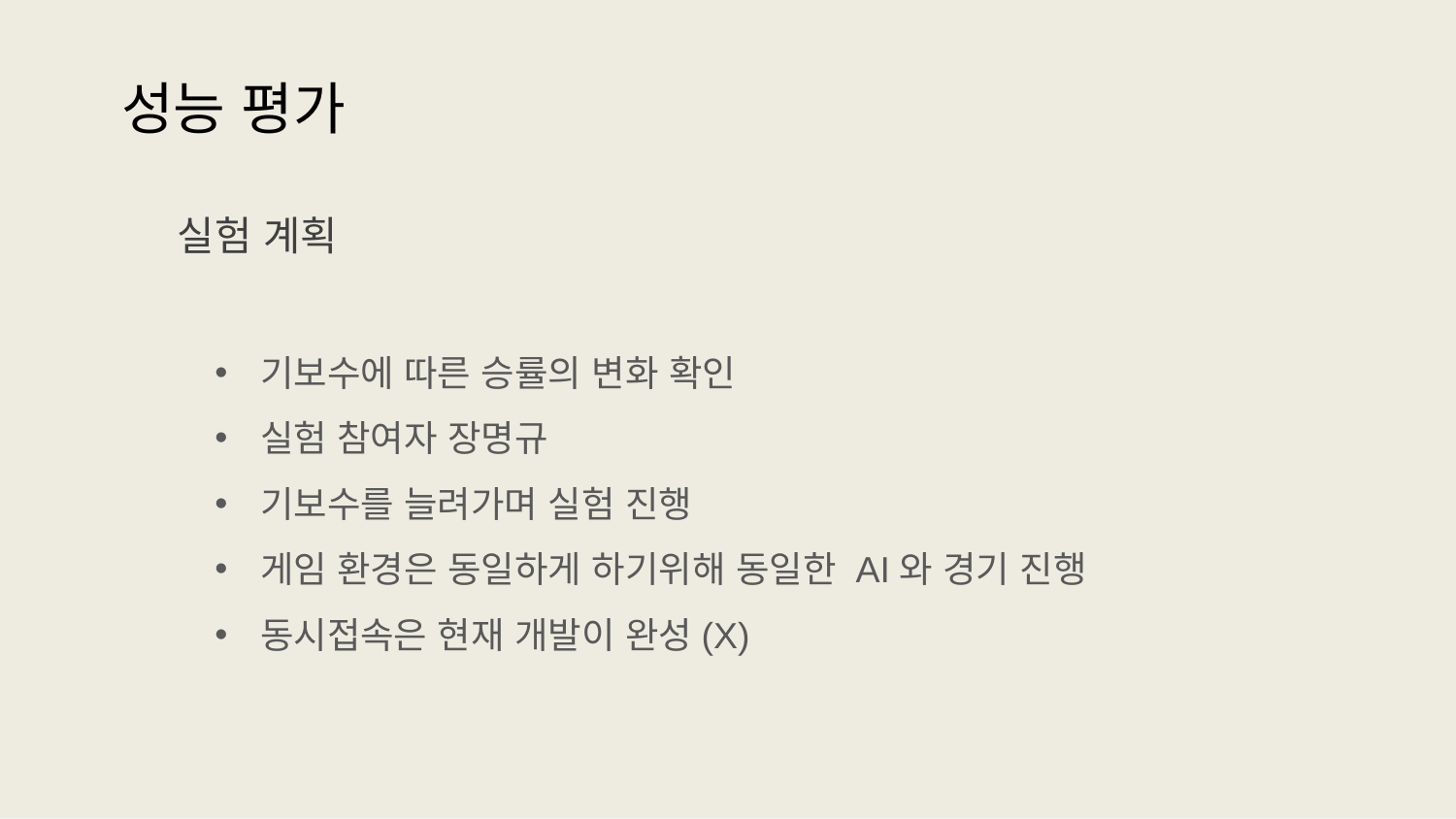

성능 평가
실험 계획
기보수에 따른 승률의 변화 확인
실험 참여자 장명규
기보수를 늘려가며 실험 진행
게임 환경은 동일하게 하기위해 동일한 AI와 경기 진행
동시접속은 현재 개발이 완성(X)